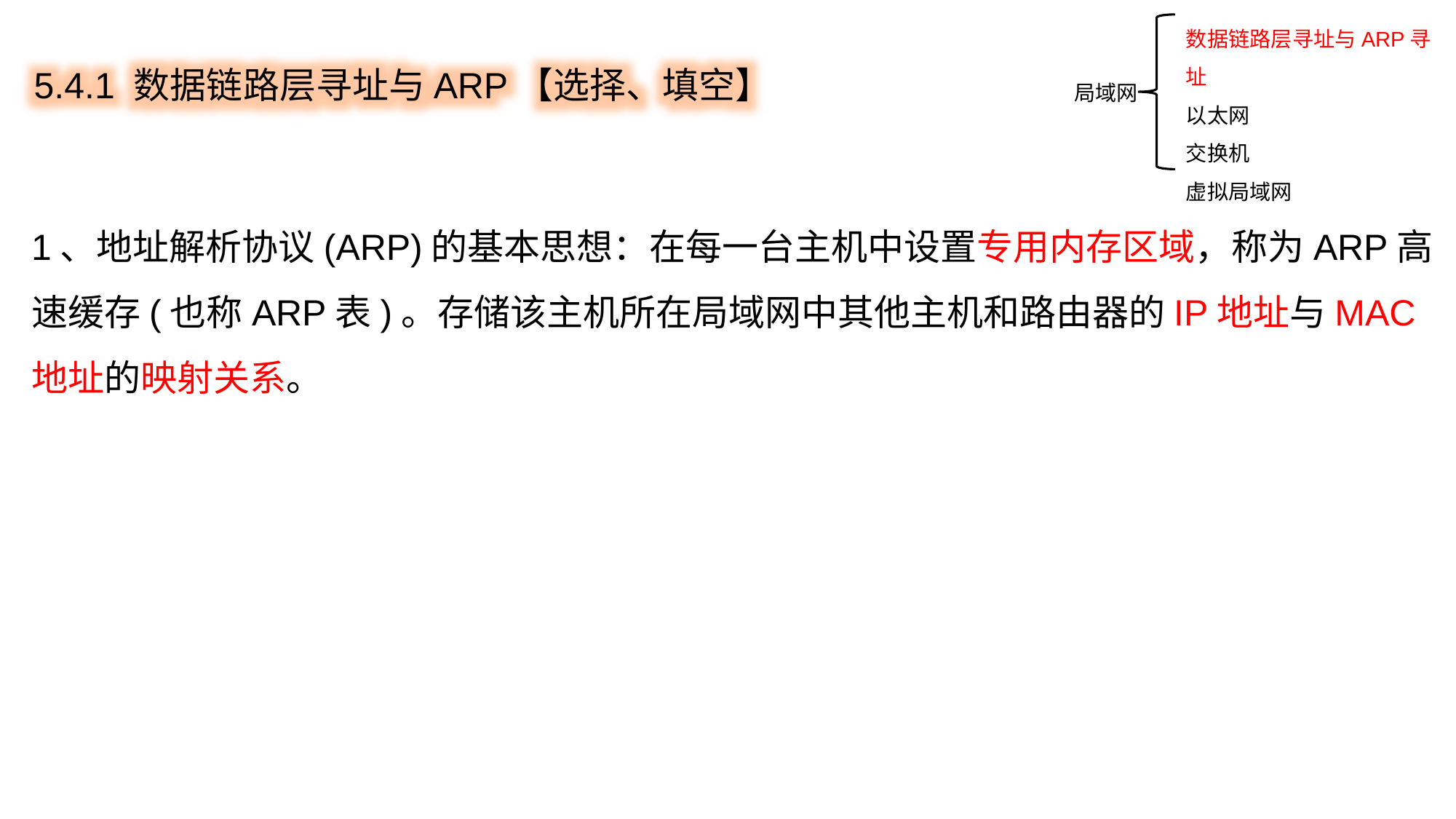

数据链路层寻址与ARP寻址
以太网
交换机
虚拟局域网

5.4.1 数据链路层寻址与ARP【选择、填空】
局域网
1、地址解析协议(ARP)的基本思想：在每一台主机中设置专用内存区域，称为ARP高速缓存(也称ARP表)。存储该主机所在局域网中其他主机和路由器的IP地址与MAC地址的映射关系。